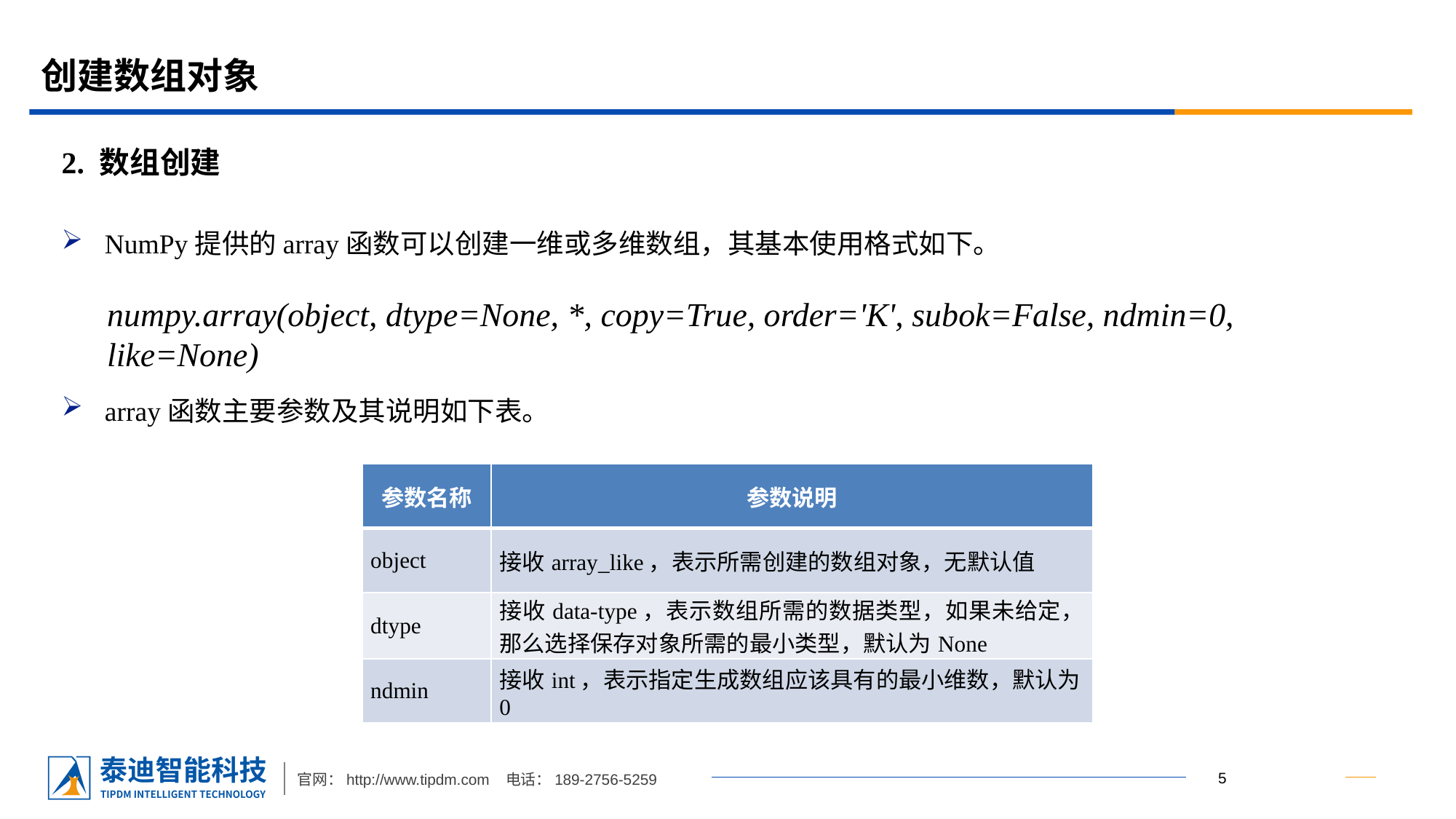

# 创建数组对象
2. 数组创建
NumPy提供的array函数可以创建一维或多维数组，其基本使用格式如下。

array函数主要参数及其说明如下表。

numpy.array(object, dtype=None, *, copy=True, order='K', subok=False, ndmin=0, like=None)
| 参数名称 | 参数说明 |
| --- | --- |
| object | 接收array\_like，表示所需创建的数组对象，无默认值 |
| dtype | 接收data-type，表示数组所需的数据类型，如果未给定，那么选择保存对象所需的最小类型，默认为None |
| ndmin | 接收int，表示指定生成数组应该具有的最小维数，默认为0 |